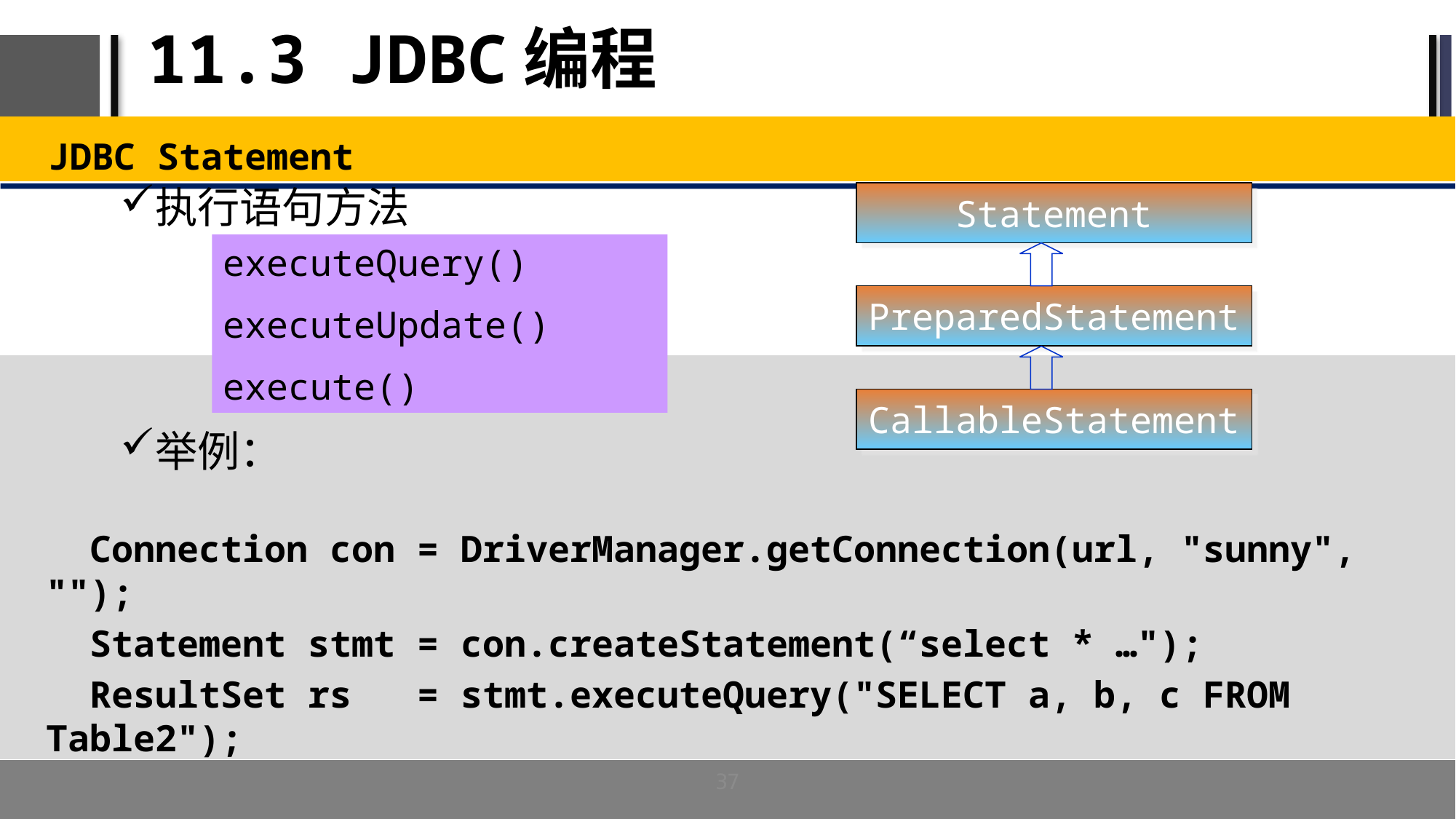

# 11.3 JDBC编程

JDBC Statement
执行语句方法

举例：
Statement

executeQuery()
executeUpdate()
execute()

PreparedStatement

CallableStatement
  Connection con = DriverManager.getConnection(url, "sunny", "");
  Statement stmt = con.createStatement(“select * …");
  ResultSet rs   = stmt.executeQuery("SELECT a, b, c FROM Table2");
37